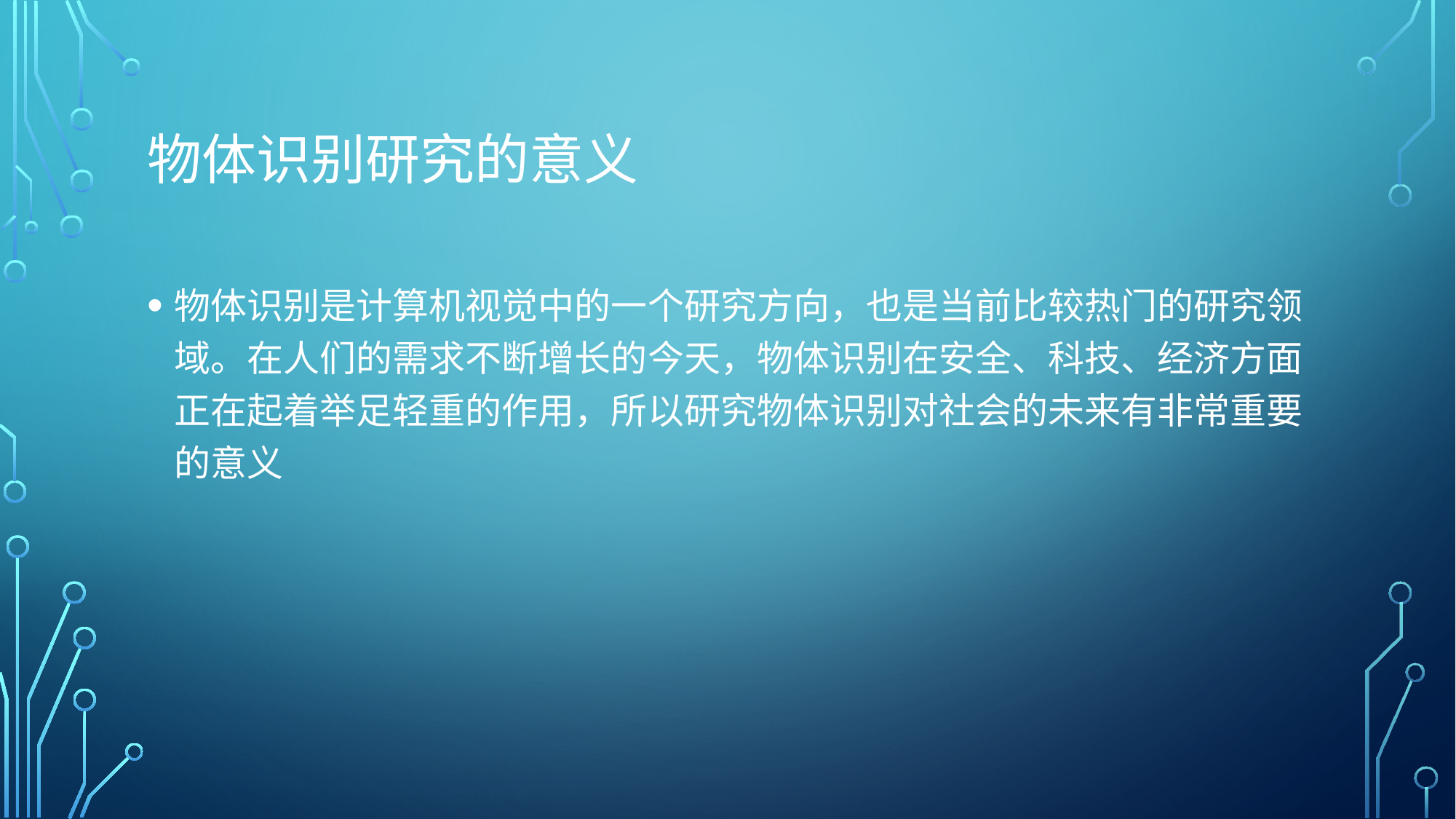

# 物体识别研究的意义
物体识别是计算机视觉中的一个研究方向，也是当前比较热门的研究领域。在人们的需求不断增长的今天，物体识别在安全、科技、经济方面正在起着举足轻重的作用，所以研究物体识别对社会的未来有非常重要的意义